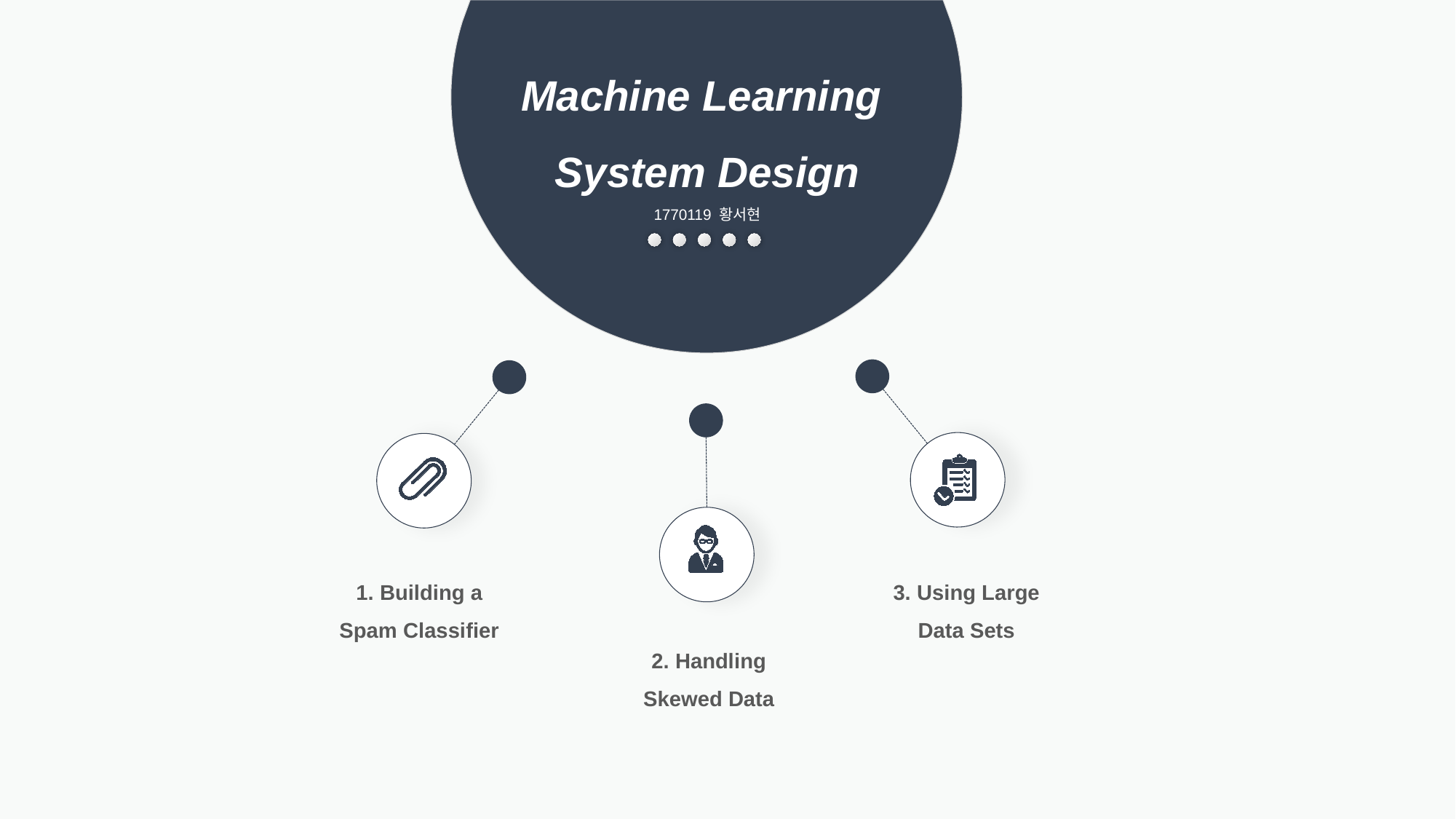

Machine Learning
System Design
1770119 황서현

1. Building a Spam Classifier
3. Using Large Data Sets
2. Handling Skewed Data